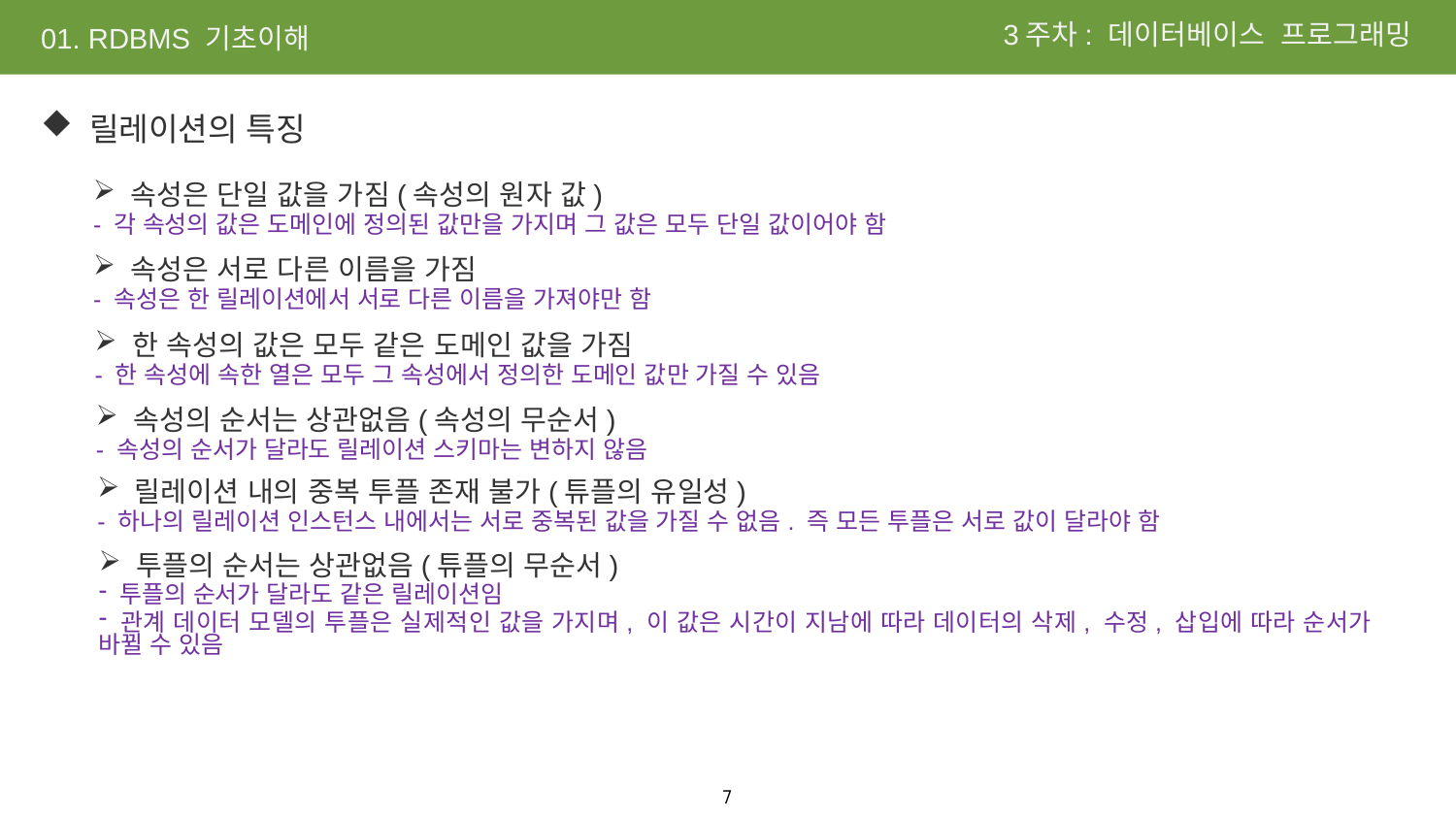

3주차: 데이터베이스  프로그래밍
01. RDBMS 기초이해
 릴레이션의 특징
 속성은 단일 값을 가짐(속성의 원자 값)
- 각 속성의 값은 도메인에 정의된 값만을 가지며 그 값은 모두 단일 값이어야 함
 속성은 서로 다른 이름을 가짐
- 속성은 한 릴레이션에서 서로 다른 이름을 가져야만 함
 한 속성의 값은 모두 같은 도메인 값을 가짐
- 한 속성에 속한 열은 모두 그 속성에서 정의한 도메인 값만 가질 수 있음
 속성의 순서는 상관없음(속성의 무순서)
- 속성의 순서가 달라도 릴레이션 스키마는 변하지 않음
 릴레이션 내의 중복 투플 존재 불가(튜플의 유일성)
- 하나의 릴레이션 인스턴스 내에서는 서로 중복된 값을 가질 수 없음. 즉 모든 투플은 서로 값이 달라야 함
 투플의 순서는 상관없음(튜플의 무순서)
 투플의 순서가 달라도 같은 릴레이션임
 관계 데이터 모델의 투플은 실제적인 값을 가지며, 이 값은 시간이 지남에 따라 데이터의 삭제, 수정, 삽입에 따라 순서가 바뀔 수 있음
7